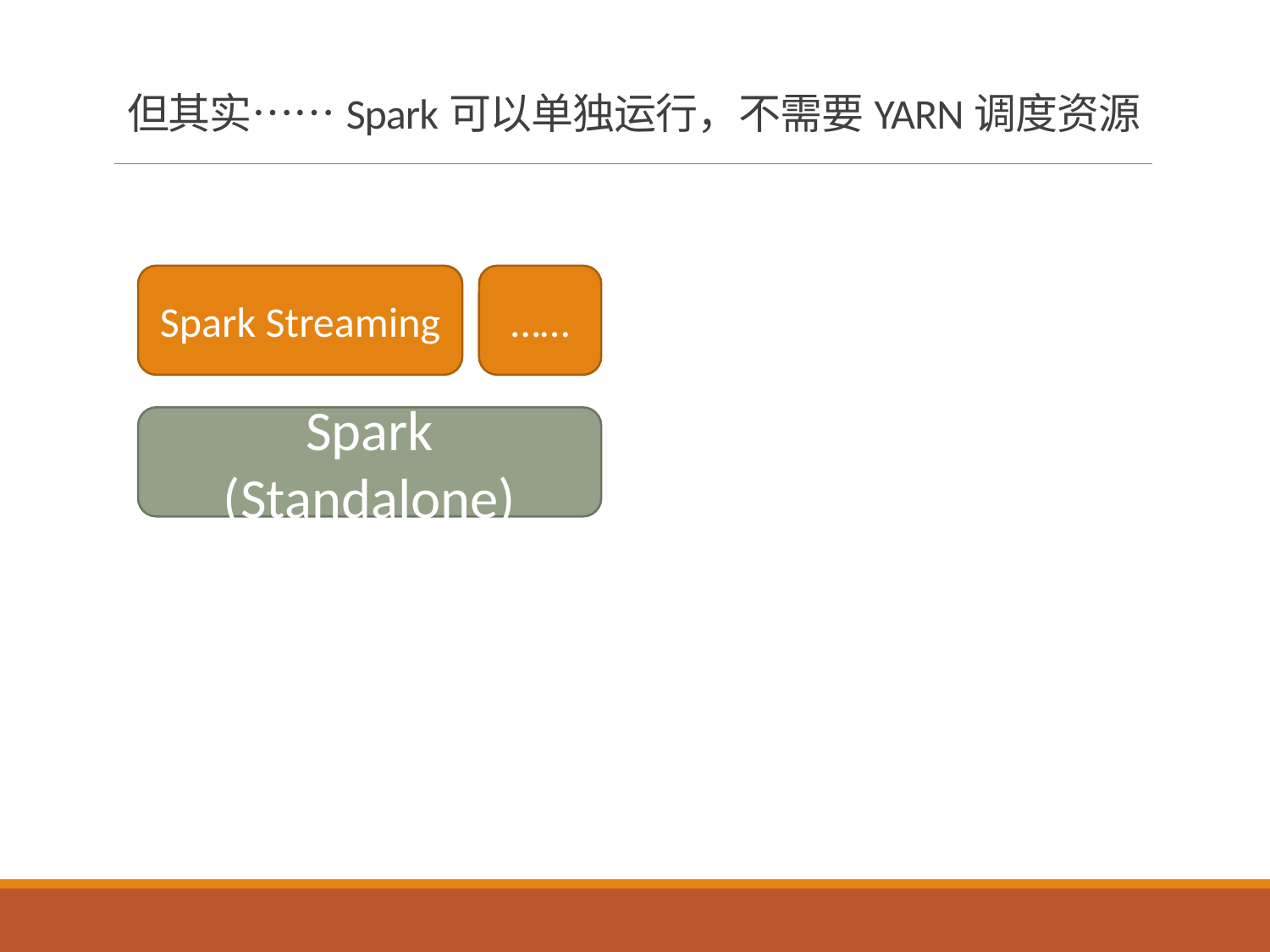

# 但其实……Spark可以单独运行，不需要YARN调度资源
……
Spark Streaming
Spark (Standalone)